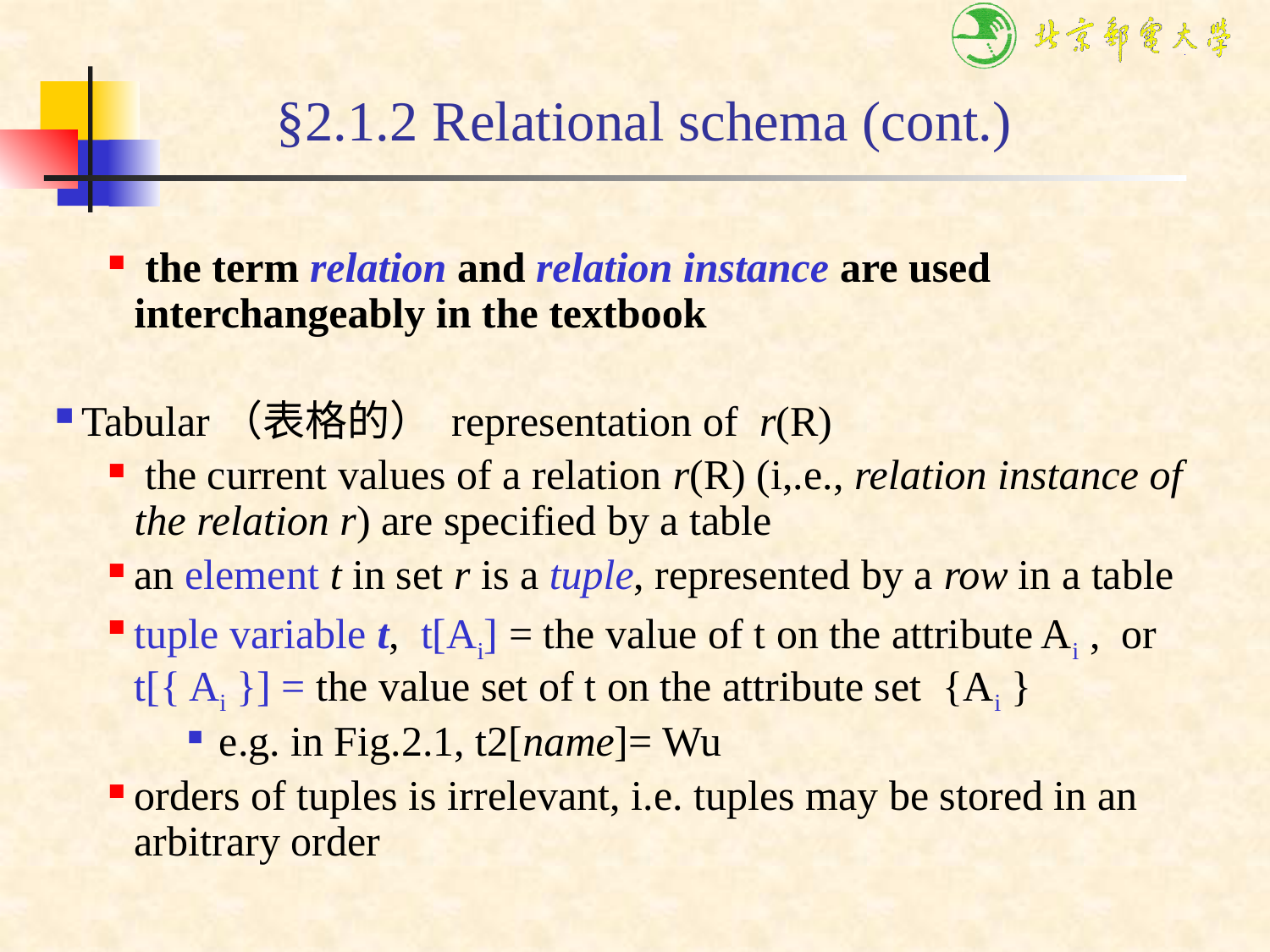

# §2.1.2 Relational schema (cont.)

 the term relation and relation instance are used interchangeably in the textbook

Tabular（表格的） representation of  r(R)
 the current values of a relation r(R) (i,.e., relation instance of  the relation r) are specified by a table
an element t in set r is a tuple, represented by a row in a table
tuple variable t,  t[Ai] = the value of t on the attribute Ai ,  or  t[{ Ai }] = the value set of t on the attribute set  {Ai }
e.g. in Fig.2.1, t2[name]= Wu
orders of tuples is irrelevant, i.e. tuples may be stored in an arbitrary order

14